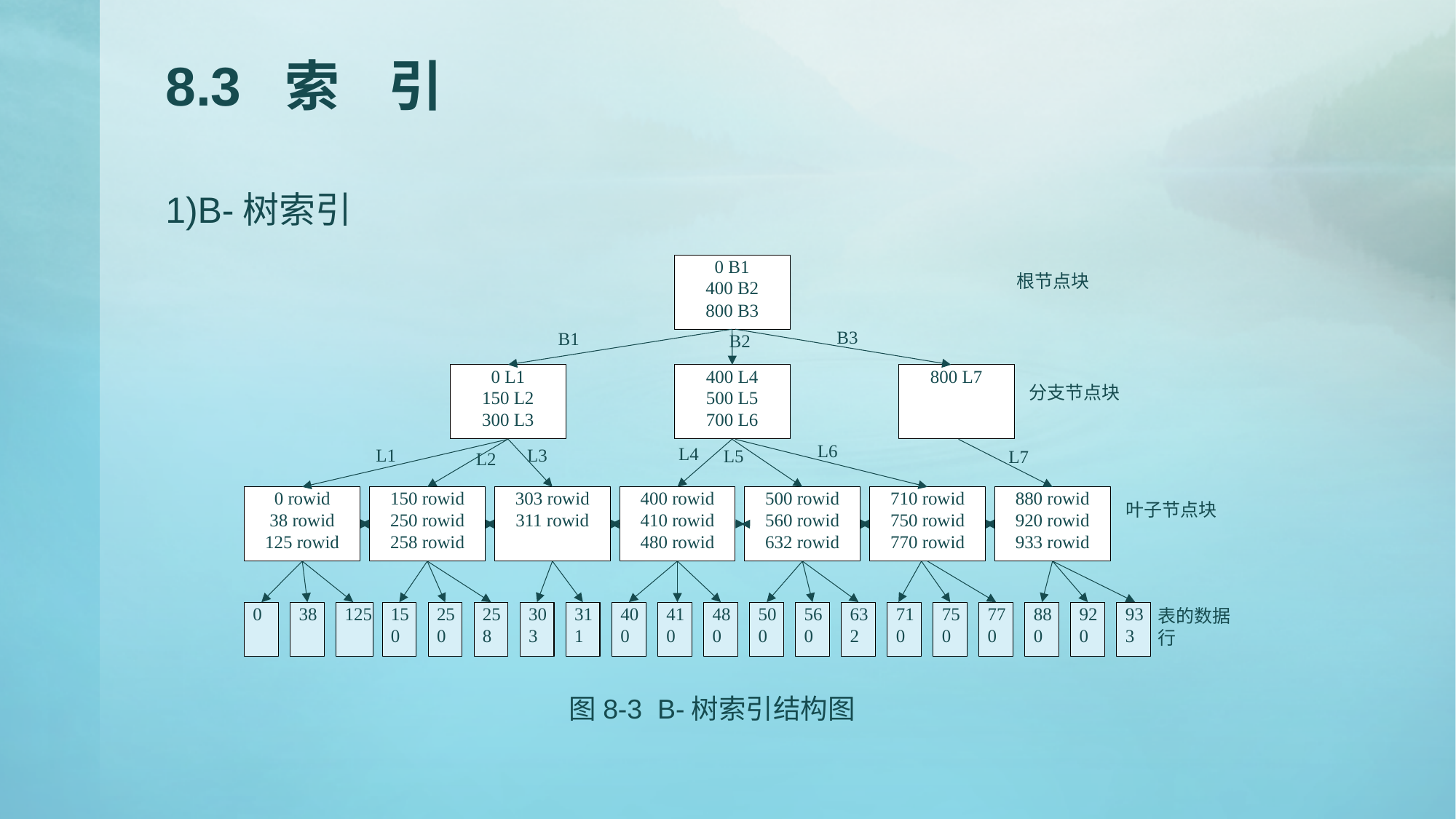

# 8.3  索    引
1)B-树索引

0 B1
400 B2
800 B3

根节点块
B3
B1
B2
0 L1
150 L2
300 L3

400 L4
500 L5
700 L6

800 L7

分支节点块
L6
L4
L1
L3
L5
L7
L2
400 rowid
410 rowid
480 rowid

0 rowid
38 rowid
125 rowid

150 rowid
250 rowid
258 rowid

303 rowid
311 rowid

500 rowid
560 rowid
632 rowid

710 rowid
750 rowid
770 rowid

880 rowid
920 rowid
933 rowid

叶子节点块
38

125

303

400

410

480

500

560

632

710

750

770

880

920

933

258

311

0

150

250

表的数据行
图8-3  B-树索引结构图